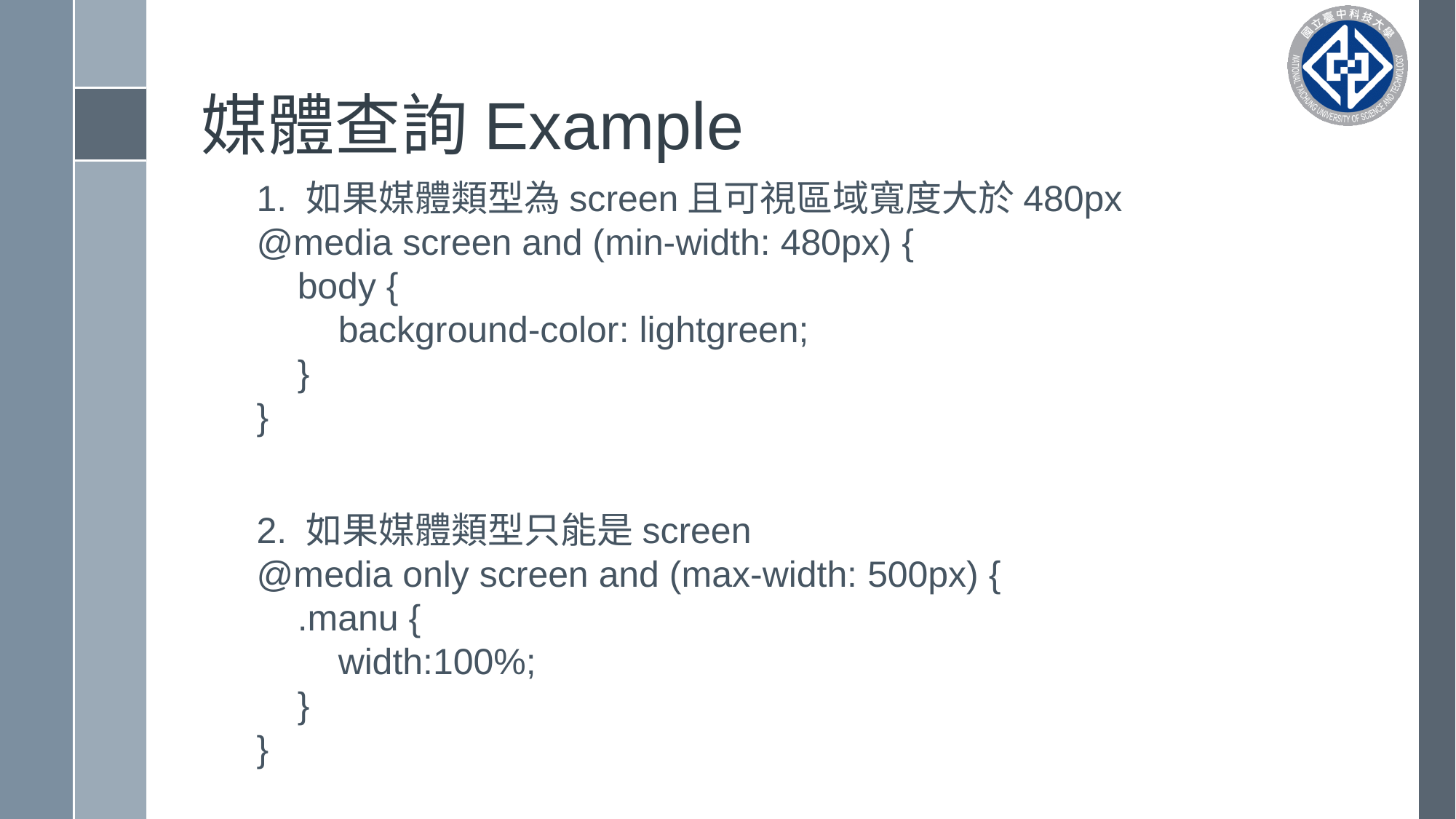

# 媒體查詢Example
1. 如果媒體類型為screen且可視區域寬度大於480px
@media screen and (min-width: 480px) {
    body {
        background-color: lightgreen;
    }
}
2. 如果媒體類型只能是screen
@media only screen and (max-width: 500px) {
    .manu {
        width:100%;
    }
}